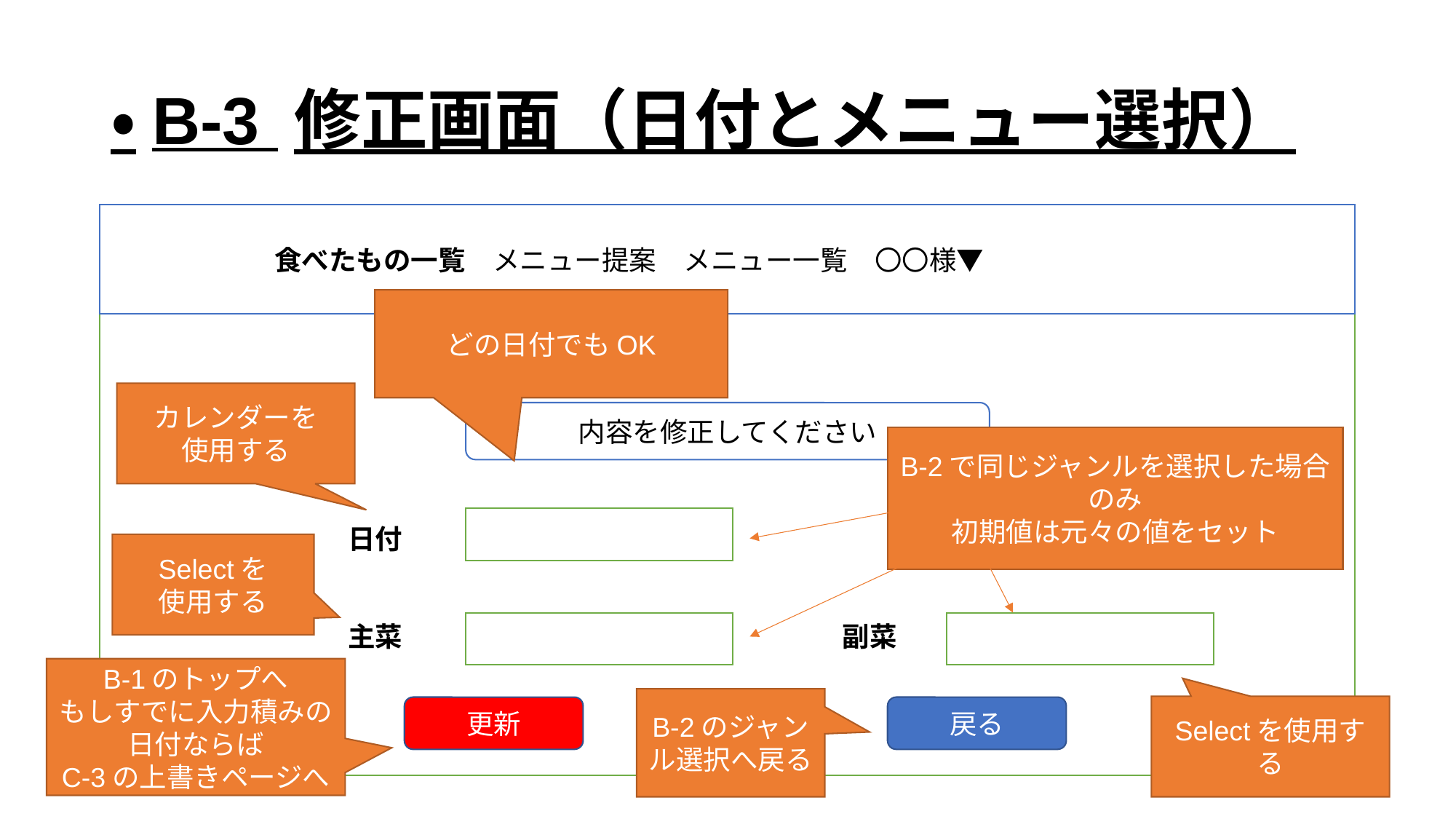

# ・B-3 修正画面（日付とメニュー選択）

　　　　　　食べたもの一覧　メニュー提案　メニュー一覧　〇〇様▼
どの日付でもOK
カレンダーを
使用する
内容を修正してください
B-2で同じジャンルを選択した場合のみ
初期値は元々の値をセット

日付
Selectを
使用する

副菜

主菜
B-1のトップへ
もしすでに入力積みの日付ならば
C-3の上書きページへ
B-2のジャンル選択へ戻る
Selectを使用する
更新
戻る